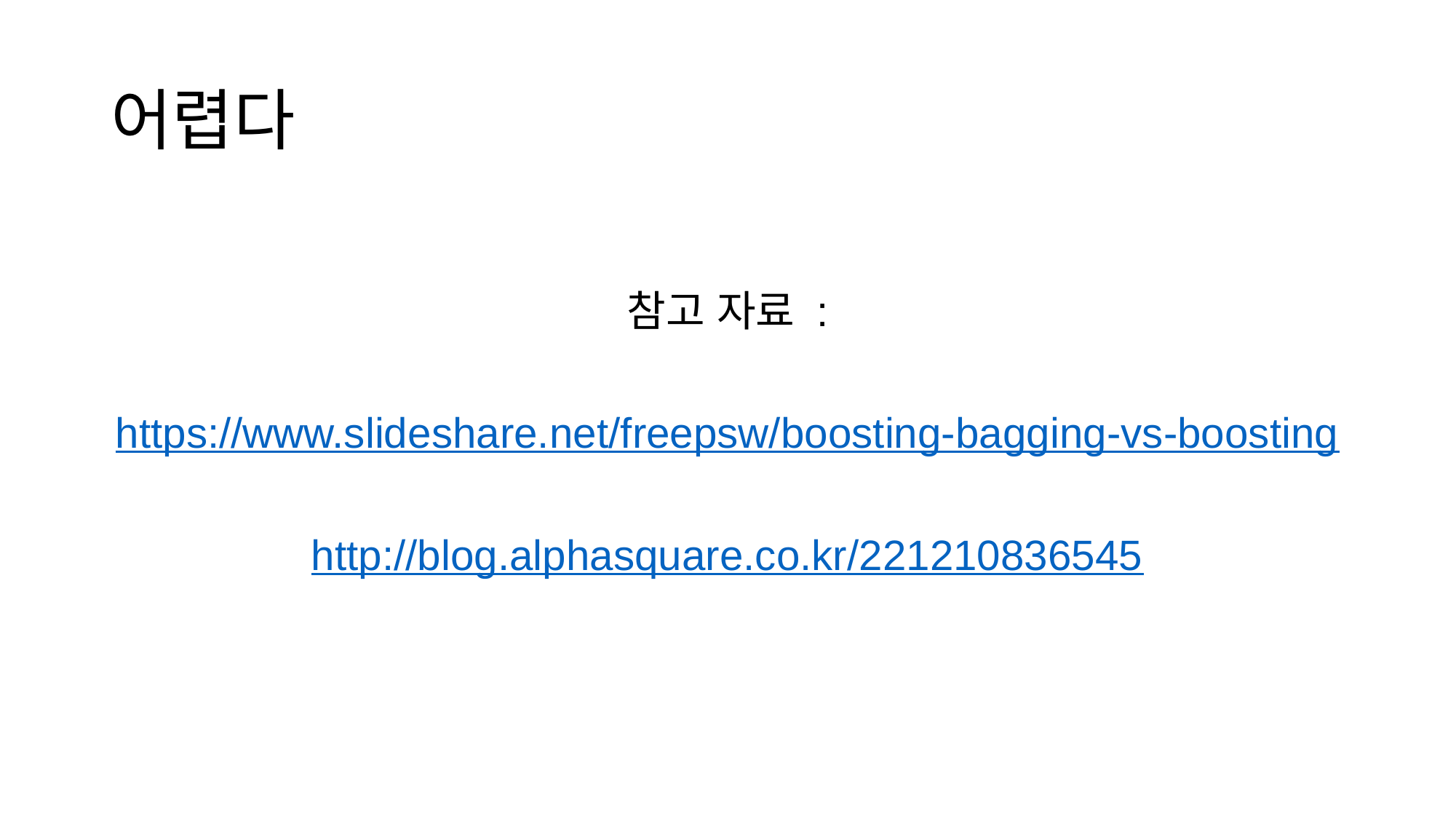

# 어렵다

참고 자료 :

https://www.slideshare.net/freepsw/boosting-bagging-vs-boosting

http://blog.alphasquare.co.kr/221210836545